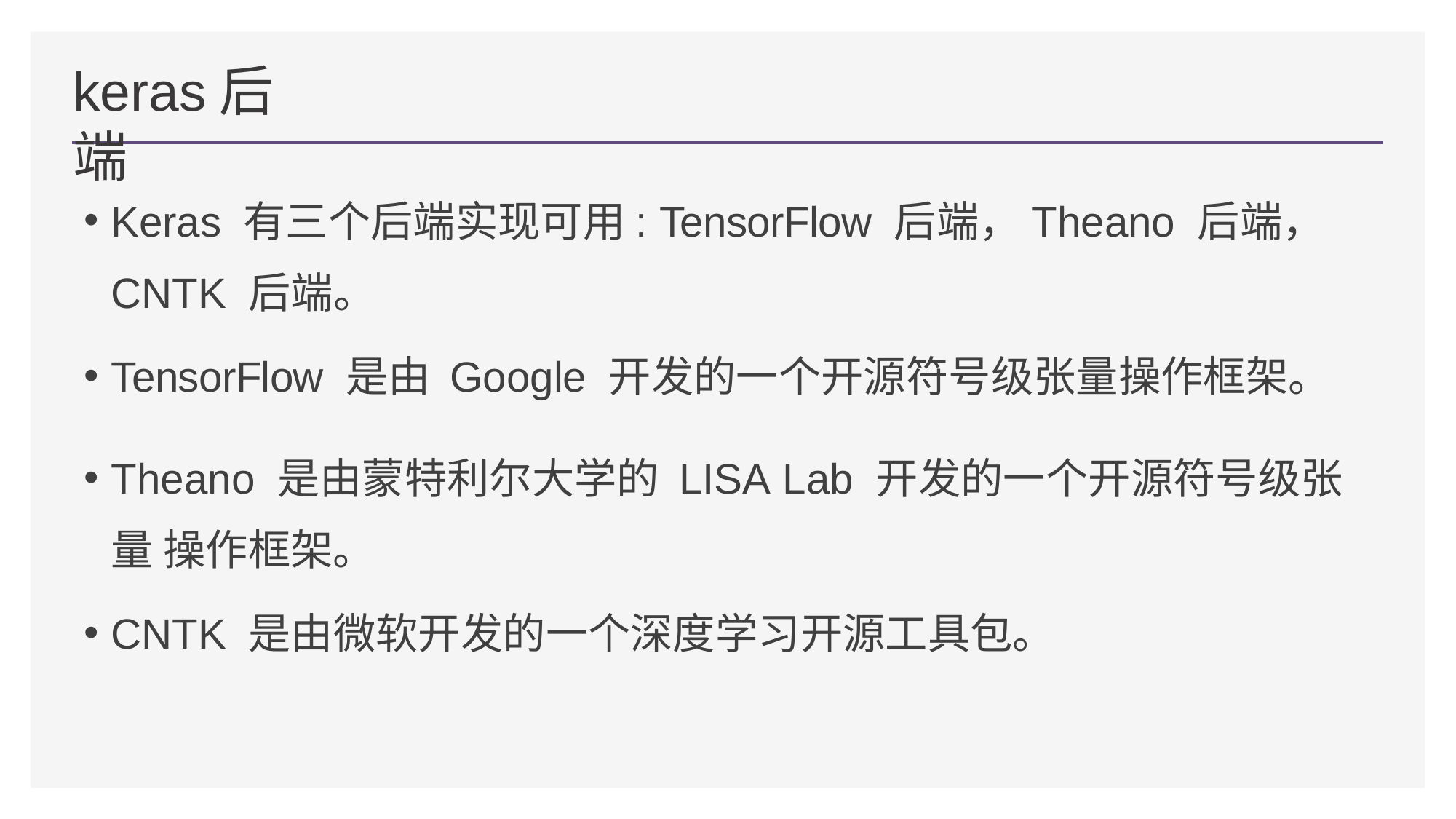

# keras后端
Keras 有三个后端实现可用: TensorFlow 后端，Theano 后端，
CNTK 后端。

TensorFlow 是由 Google 开发的一个开源符号级张量操作框架。
Theano 是由蒙特利尔大学的 LISA Lab 开发的一个开源符号级张量 操作框架。

CNTK 是由微软开发的一个深度学习开源工具包。